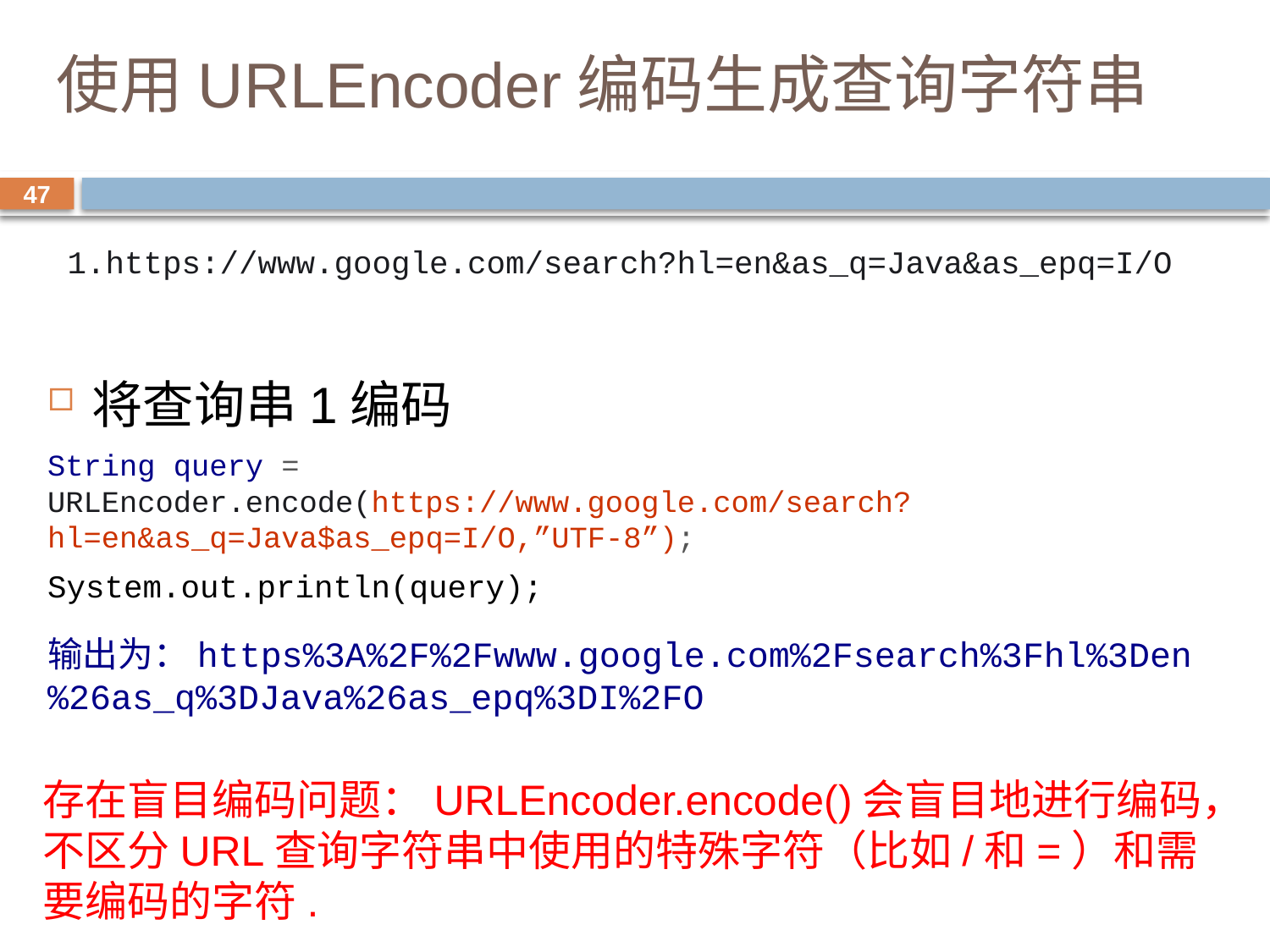

# 使用URLEncoder编码生成查询字符串
47
1.https://www.google.com/search?hl=en&as_q=Java&as_epq=I/O
将查询串1编码
String query = URLEncoder.encode(https://www.google.com/search?hl=en&as_q=Java$as_epq=I/O,”UTF-8”);
System.out.println(query);
输出为：https%3A%2F%2Fwww.google.com%2Fsearch%3Fhl%3Den%26as_q%3DJava%26as_epq%3DI%2FO
存在盲目编码问题：URLEncoder.encode()会盲目地进行编码，不区分URL查询字符串中使用的特殊字符（比如/和=）和需要编码的字符.